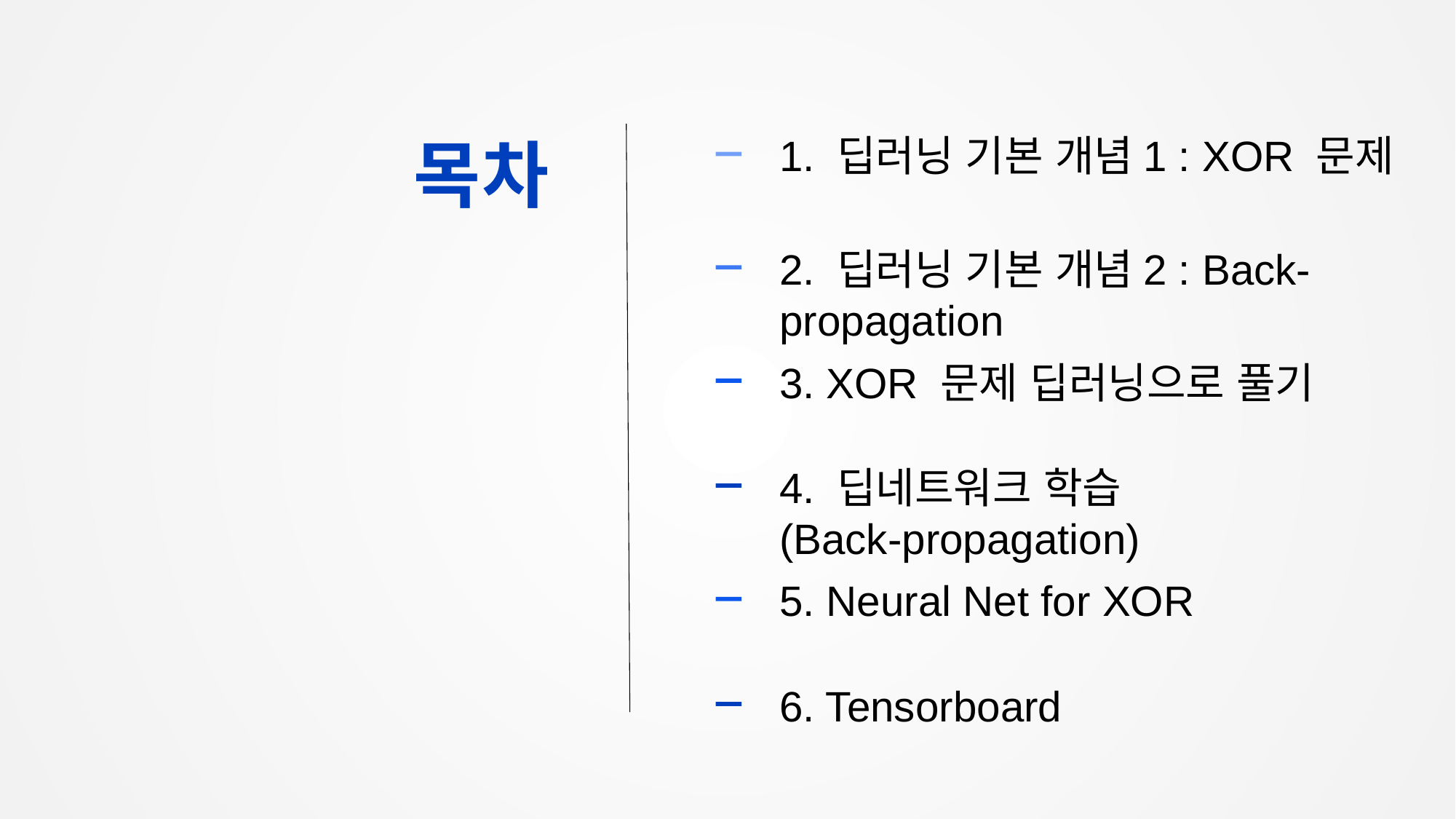

1. 딥러닝 기본 개념1 : XOR 문제
목차

2. 딥러닝 기본 개념2 : Back-propagation

3. XOR 문제 딥러닝으로 풀기

4. 딥네트워크 학습 (Back-propagation)

5. Neural Net for XOR

6. Tensorboard